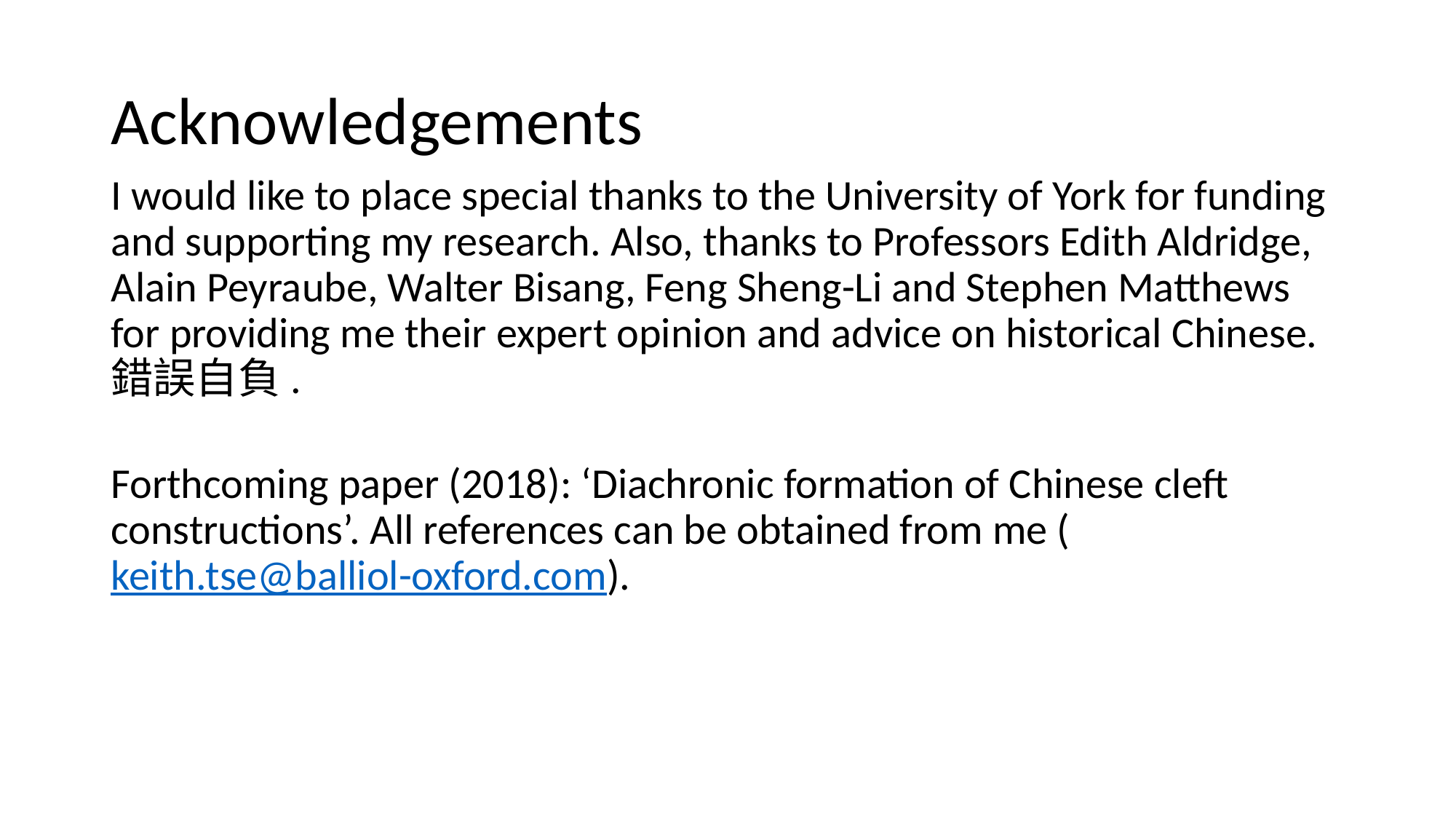

# Acknowledgements
I would like to place special thanks to the University of York for funding and supporting my research. Also, thanks to Professors Edith Aldridge, Alain Peyraube, Walter Bisang, Feng Sheng-Li and Stephen Matthews for providing me their expert opinion and advice on historical Chinese. 錯誤自負.
Forthcoming paper (2018): ‘Diachronic formation of Chinese cleft constructions’. All references can be obtained from me (keith.tse@balliol-oxford.com).